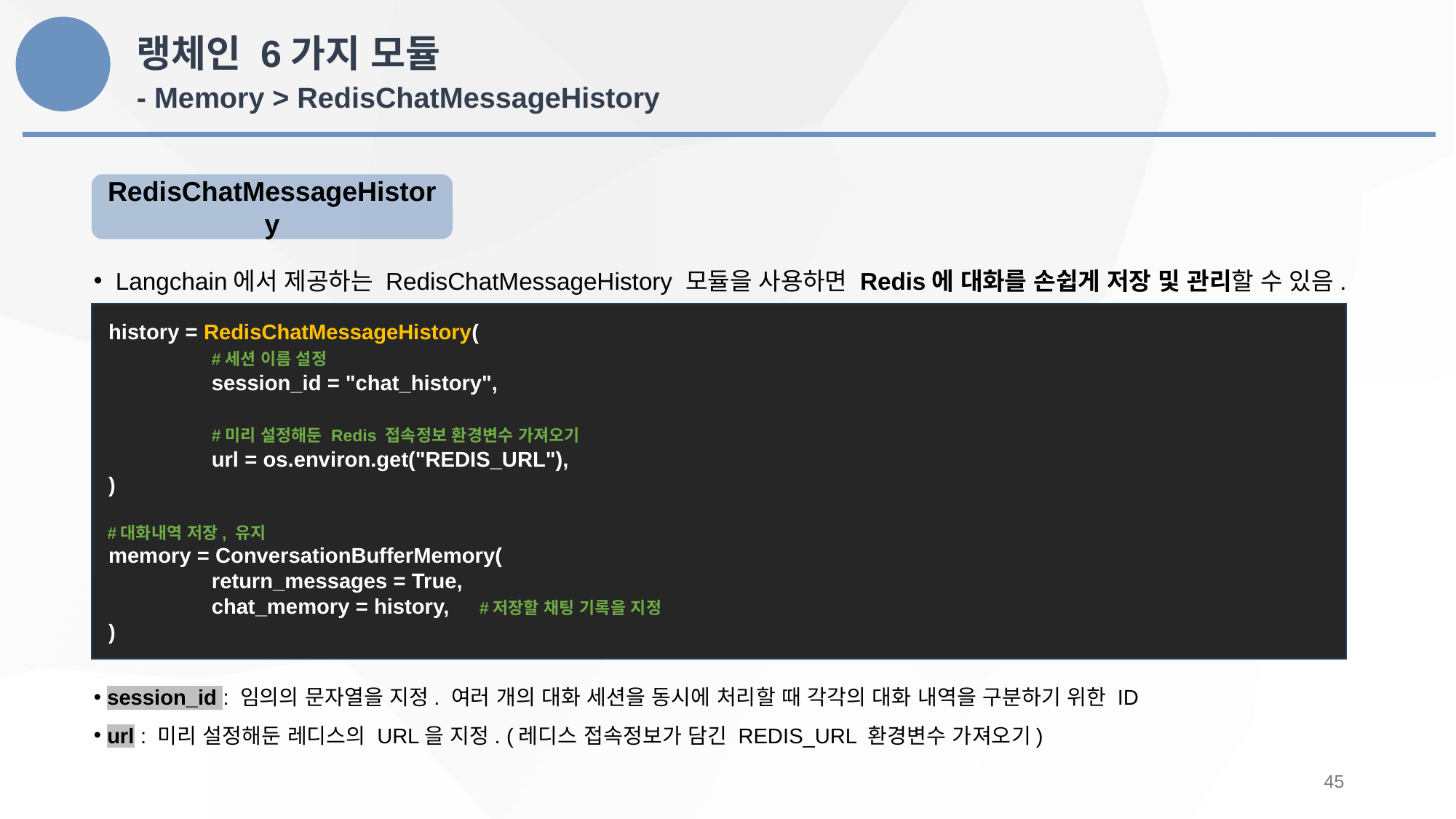

랭체인 6가지 모듈
- Memory > RedisChatMessageHistory
RedisChatMessageHistory
  Langchain에서 제공하는 RedisChatMessageHistory 모듈을 사용하면 Redis에 대화를 손쉽게 저장 및 관리할 수 있음.
 history = RedisChatMessageHistory(
	#세션 이름 설정
	session_id = "chat_history",

 	#미리 설정해둔 Redis 접속정보 환경변수 가져오기
	url = os.environ.get("REDIS_URL"),
 )

 #대화내역 저장, 유지
 memory = ConversationBufferMemory(
	return_messages = True,
	chat_memory = history,     #저장할 채팅 기록을 지정
 )
 session_id : 임의의 문자열을 지정. 여러 개의 대화 세션을 동시에 처리할 때 각각의 대화 내역을 구분하기 위한 ID
 url : 미리 설정해둔 레디스의 URL을 지정. (레디스 접속정보가 담긴 REDIS_URL 환경변수 가져오기)
45